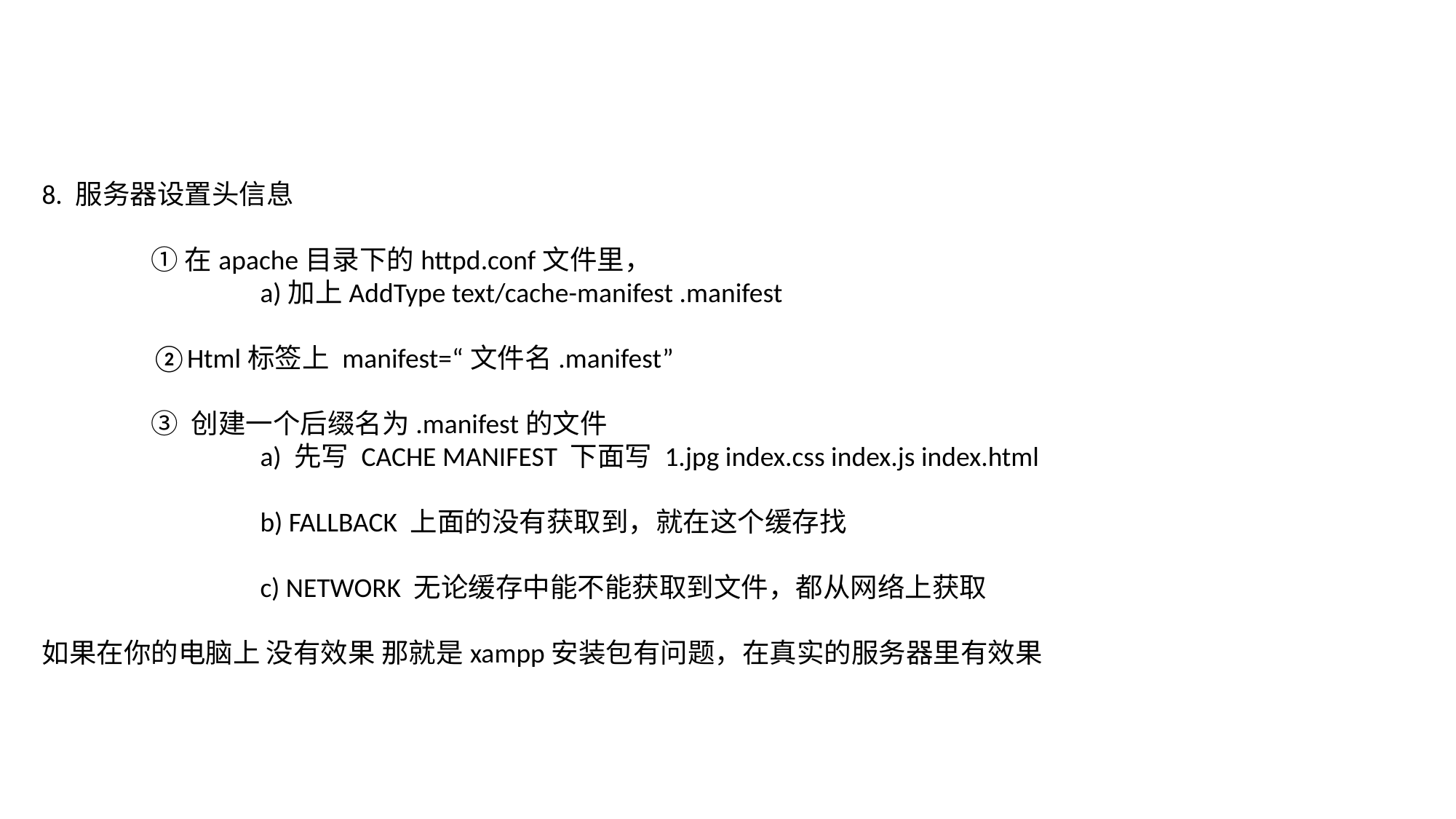

8. 服务器设置头信息

	①在apache目录下的httpd.conf文件里，
		a)加上AddType text/cache-manifest .manifest

	②Html标签上 manifest=“文件名.manifest”

	③ 创建一个后缀名为.manifest的文件
		a) 先写 CACHE MANIFEST 下面写 1.jpg index.css index.js index.html

		b) FALLBACK 上面的没有获取到，就在这个缓存找

		c) NETWORK 无论缓存中能不能获取到文件，都从网络上获取

如果在你的电脑上 没有效果 那就是xampp安装包有问题，在真实的服务器里有效果